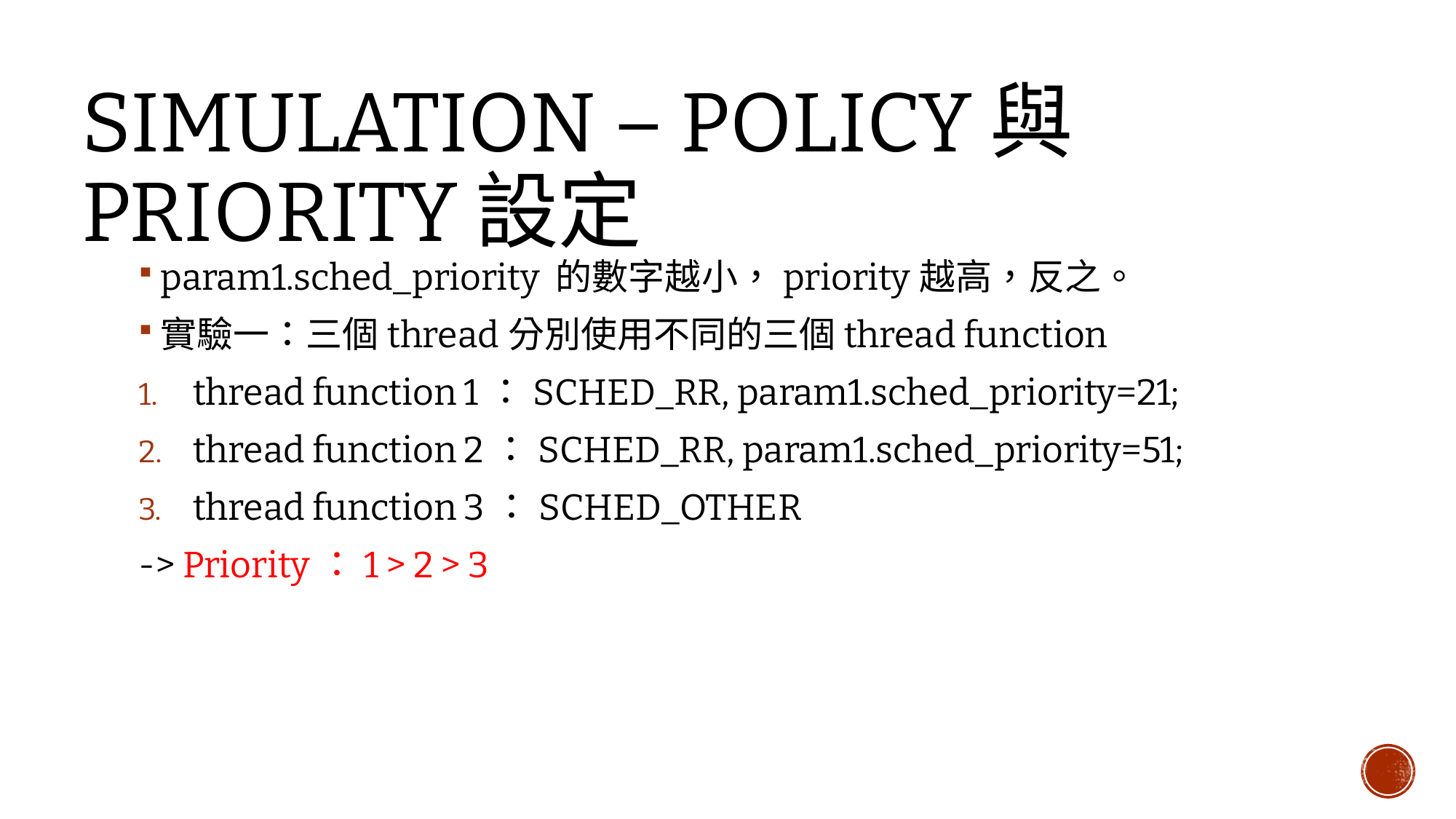

Simulation – policy與priority設定
param1.sched_priority 的數字越小，priority越高，反之。
實驗一：三個thread分別使用不同的三個thread function
thread function 1：SCHED_RR, param1.sched_priority=21;
thread function 2：SCHED_RR, param1.sched_priority=51;
thread function 3：SCHED_OTHER
-> Priority：1 > 2 > 3